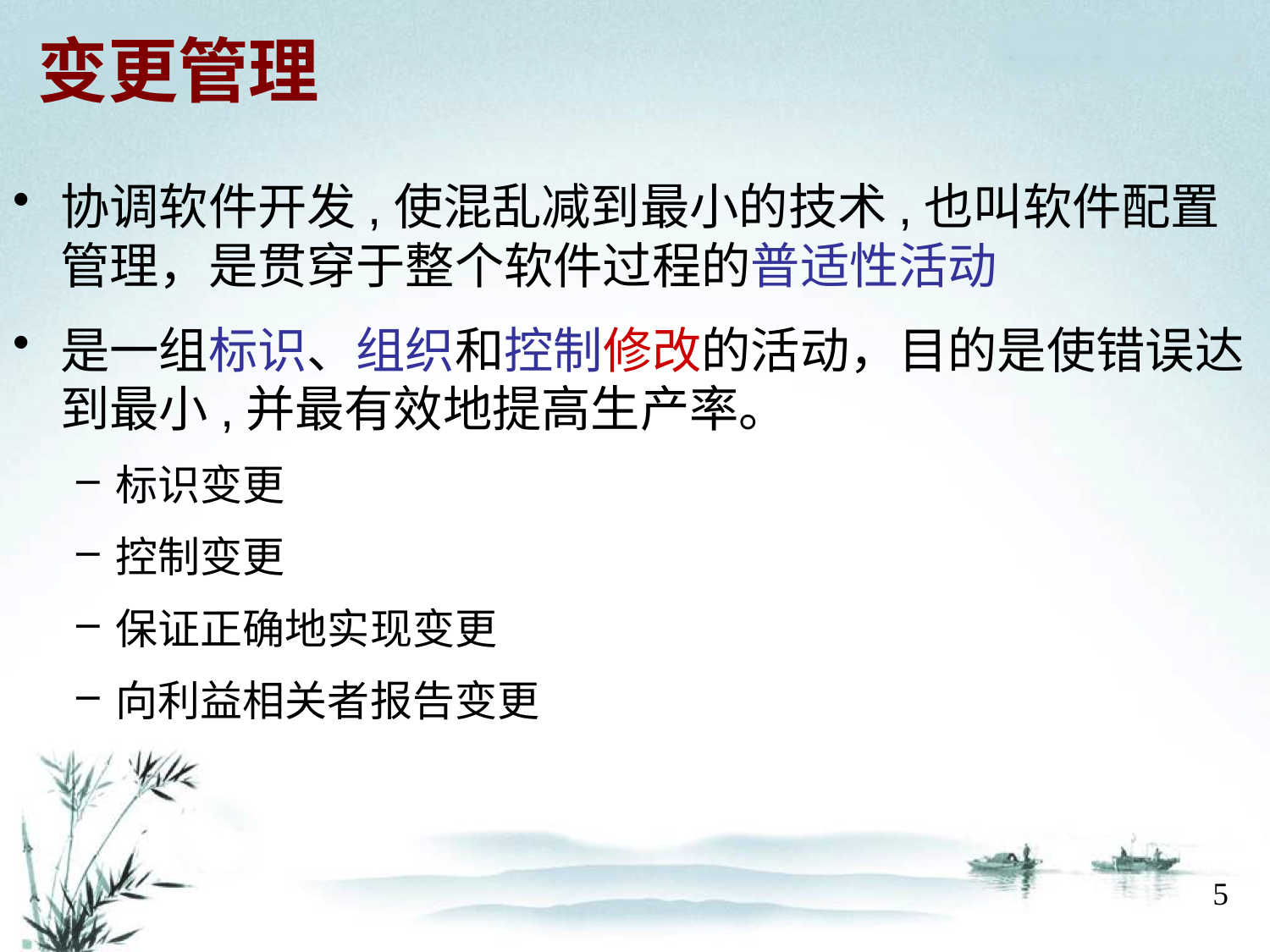

# 变更管理
协调软件开发,使混乱减到最小的技术,也叫软件配置管理，是贯穿于整个软件过程的普适性活动
是一组标识、组织和控制修改的活动，目的是使错误达到最小,并最有效地提高生产率。
标识变更
控制变更
保证正确地实现变更
向利益相关者报告变更
5